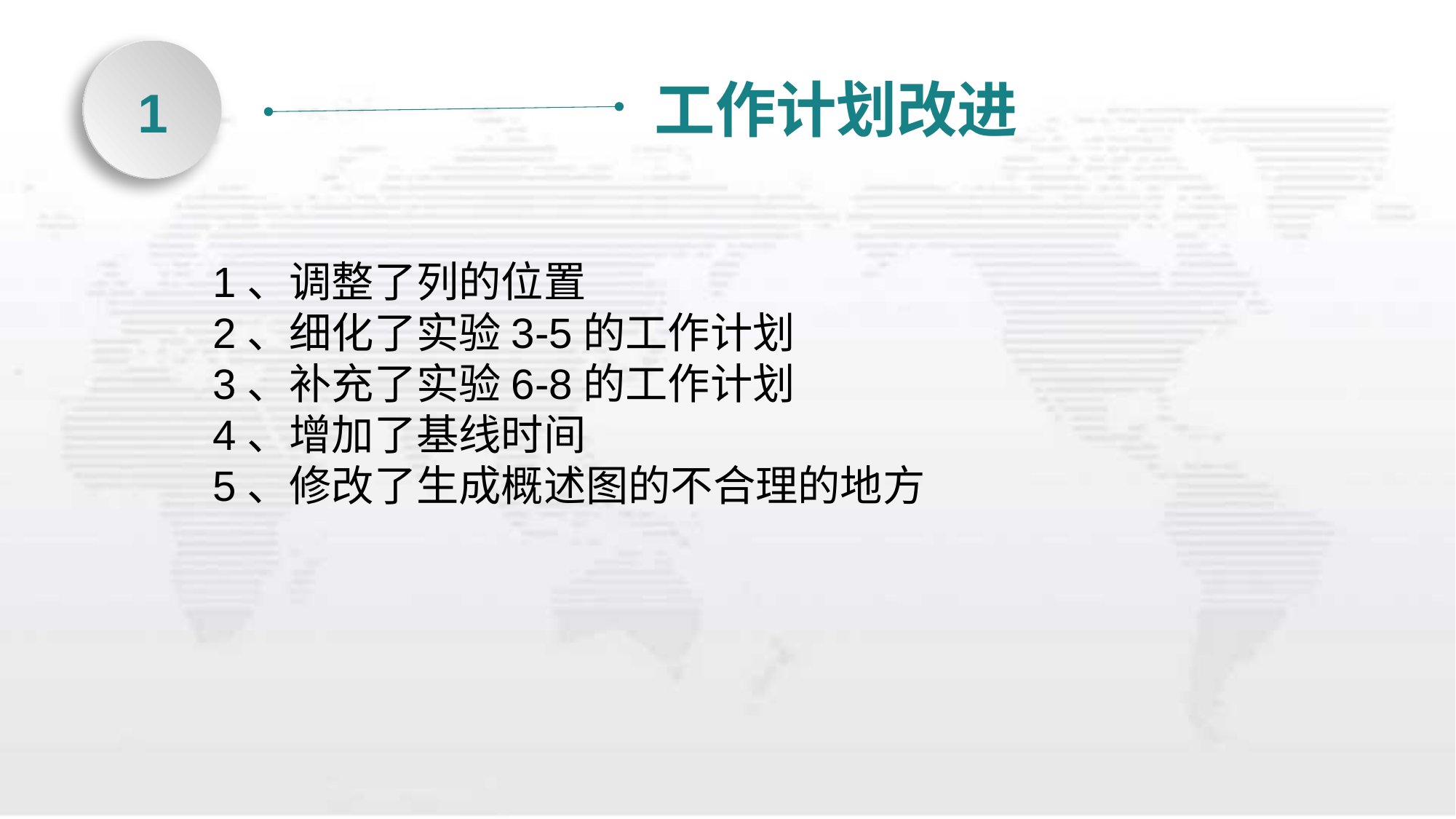

工作计划改进
1
1、调整了列的位置
2、细化了实验3-5的工作计划
3、补充了实验6-8的工作计划
4、增加了基线时间
5、修改了生成概述图的不合理的地方